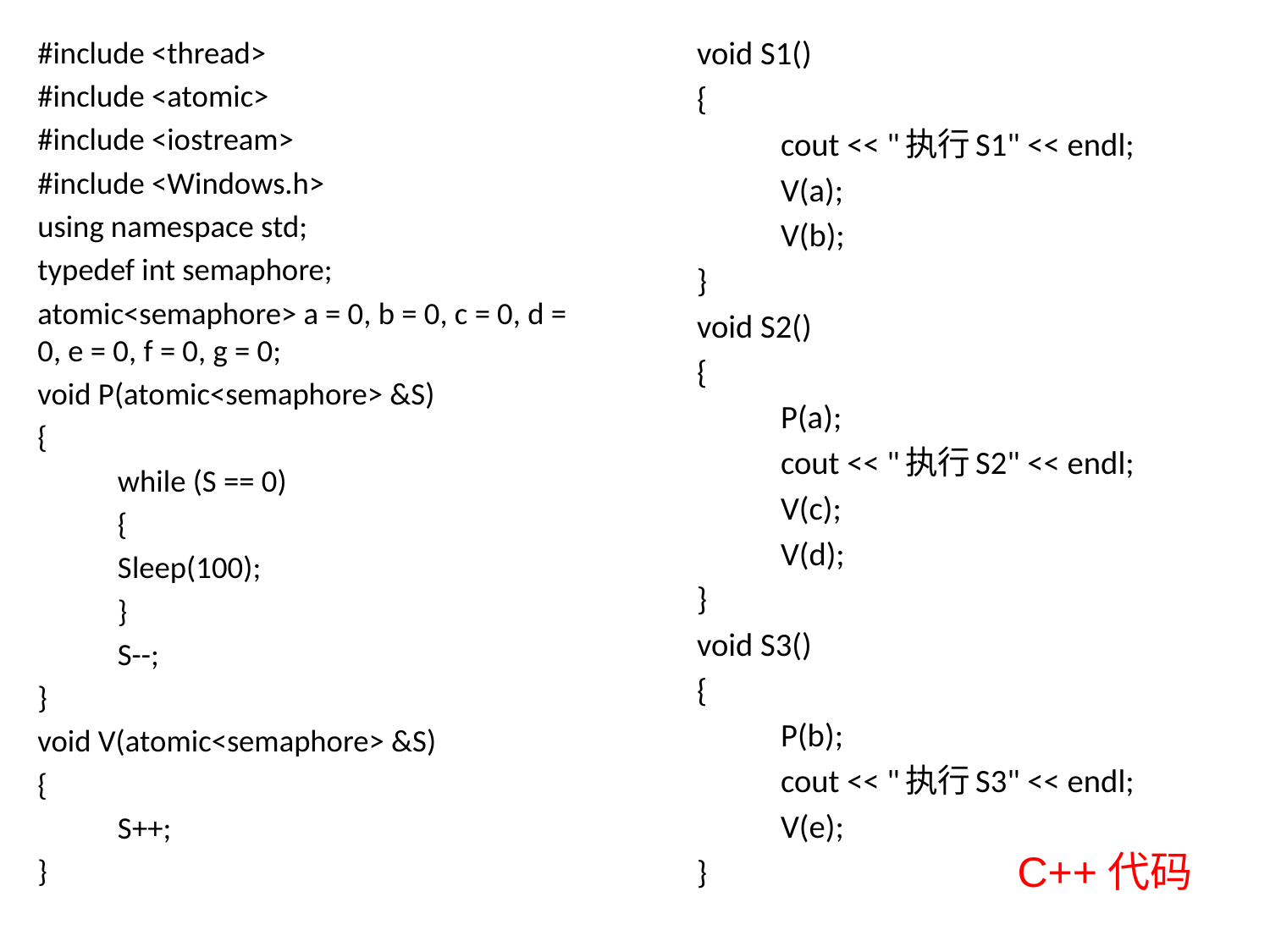

#include <thread>
#include <atomic>
#include <iostream>
#include <Windows.h>
using namespace std;
typedef int semaphore;
atomic<semaphore> a = 0, b = 0, c = 0, d = 0, e = 0, f = 0, g = 0;
void P(atomic<semaphore> &S)
{
	while (S == 0)
	{
		Sleep(100);
	}
	S--;
}
void V(atomic<semaphore> &S)
{
	S++;
}
void S1()
{
	cout << "执行S1" << endl;
	V(a);
	V(b);
}
void S2()
{
	P(a);
	cout << "执行S2" << endl;
	V(c);
	V(d);
}
void S3()
{
	P(b);
	cout << "执行S3" << endl;
	V(e);
}

C++代码